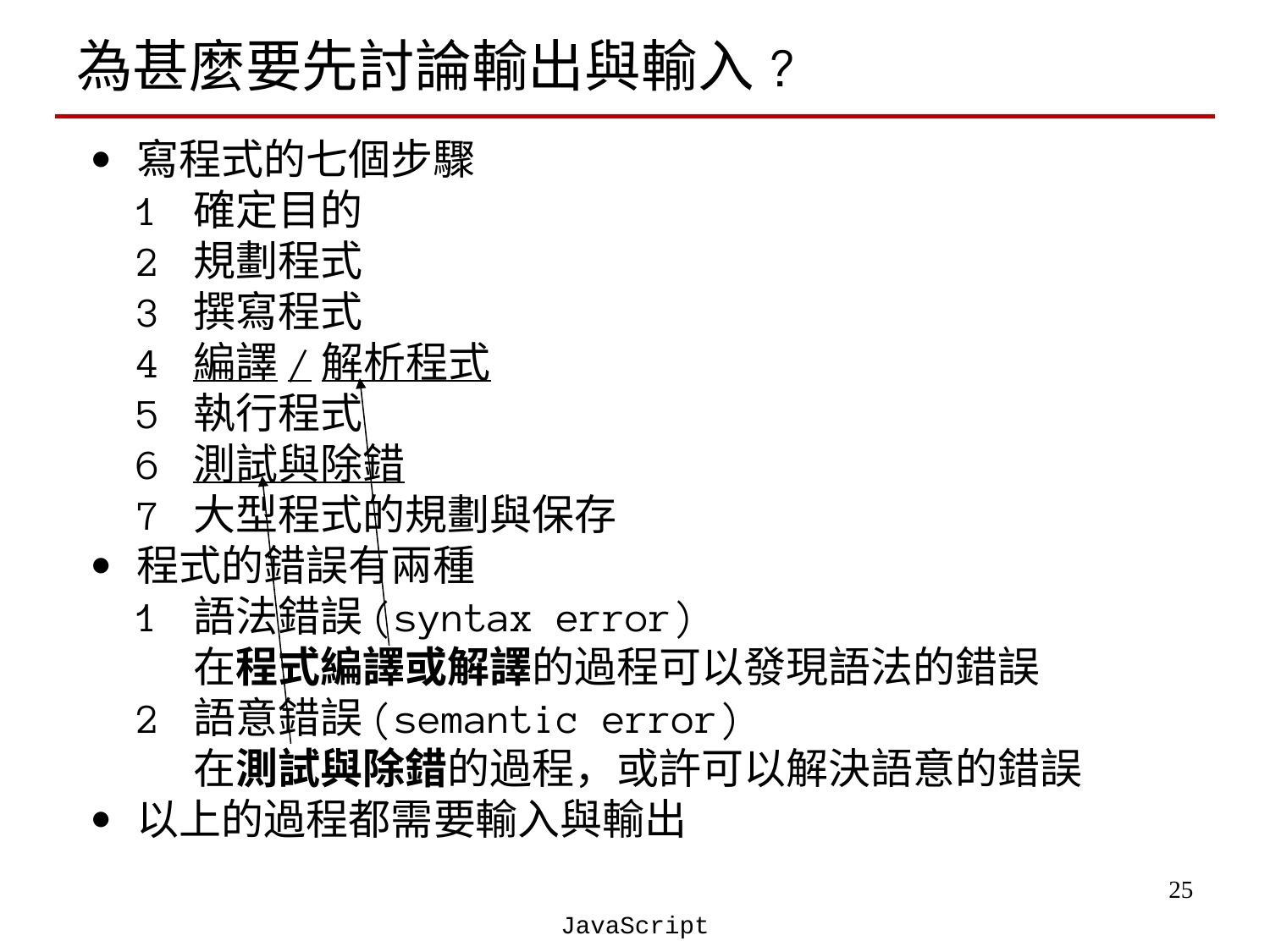

# 為甚麼要先討論輸出與輸入?
寫程式的七個步驟
1 確定目的
2 規劃程式
3 撰寫程式
4 編譯/解析程式
5 執行程式
6 測試與除錯
7 大型程式的規劃與保存
程式的錯誤有兩種
1 語法錯誤(syntax error)
  在程式編譯或解譯的過程可以發現語法的錯誤
2 語意錯誤(semantic error)
  在測試與除錯的過程，或許可以解決語意的錯誤
以上的過程都需要輸入與輸出

25
JavaScript